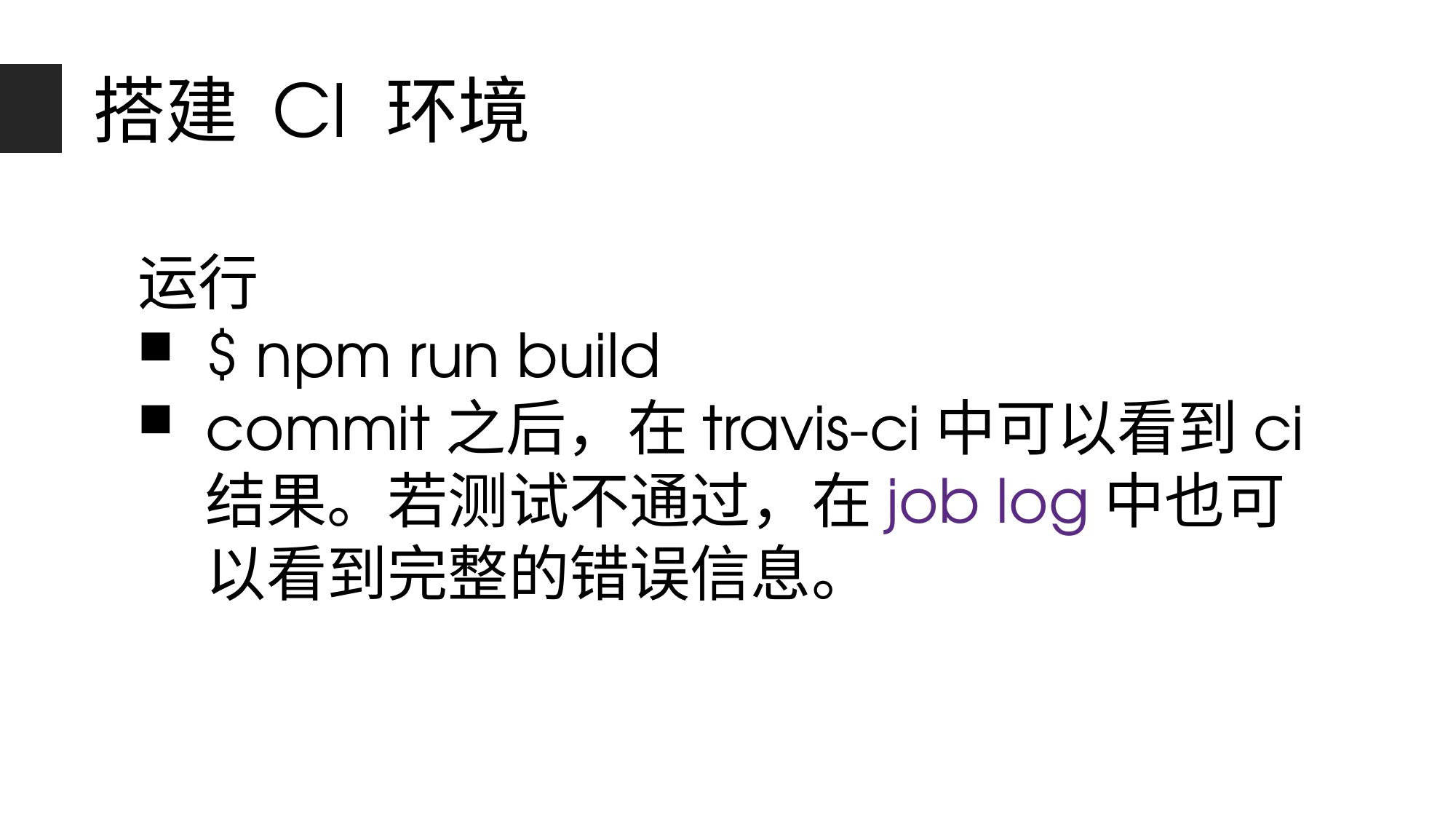

搭建 CI 环境

运行
$ npm run build
commit之后，在travis-ci中可以看到ci结果。若测试不通过，在job log中也可以看到完整的错误信息。